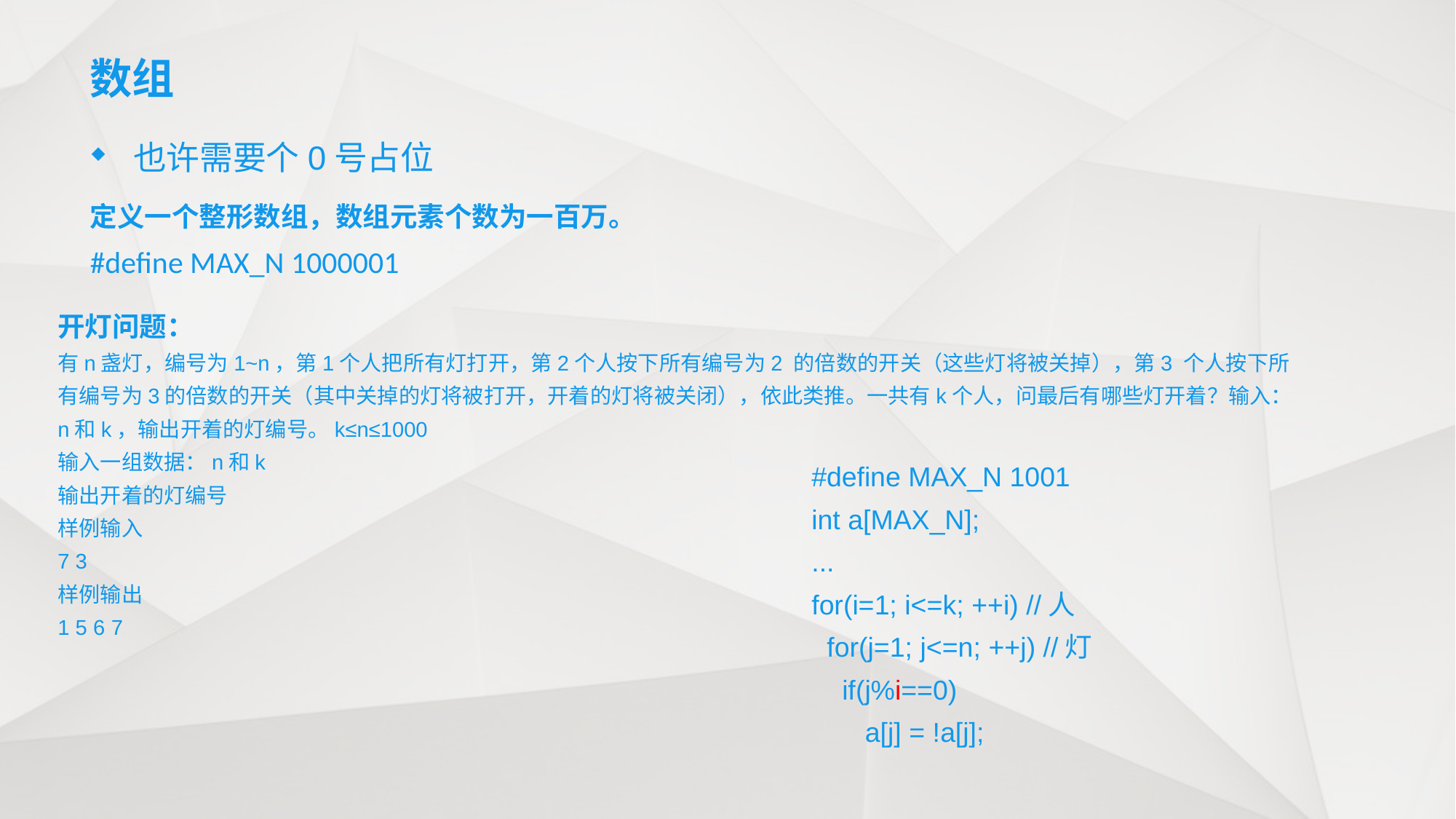

# 数组
也许需要个0号占位
定义一个整形数组，数组元素个数为一百万。
#define MAX_N 1000001
开灯问题：
有n盏灯，编号为1~n，第1个人把所有灯打开，第2个人按下所有编号为2 的倍数的开关（这些灯将被关掉），第3 个人按下所有编号为3的倍数的开关（其中关掉的灯将被打开，开着的灯将被关闭），依此类推。一共有k个人，问最后有哪些灯开着？输入：n和k，输出开着的灯编号。k≤n≤1000
输入一组数据：n和k
输出开着的灯编号
样例输入
7 3
样例输出
1 5 6 7
#define MAX_N 1001
int a[MAX_N];
...
for(i=1; i<=k; ++i) //人
  for(j=1; j<=n; ++j) //灯
    if(j%i==0)
       a[j] = !a[j];